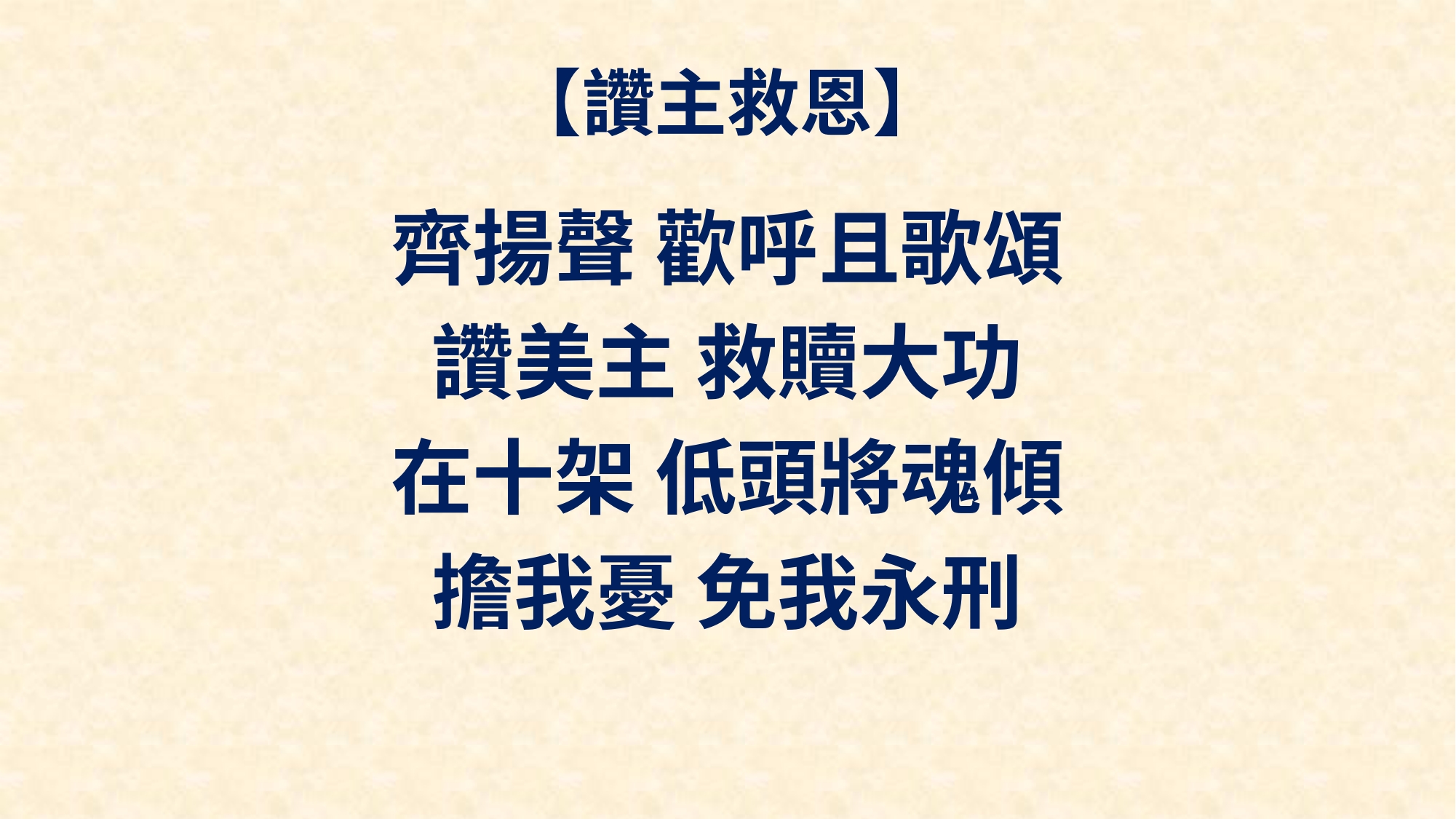

# 【讚主救恩】
齊揚聲 歡呼且歌頌
讚美主 救贖大功
在十架 低頭將魂傾
擔我憂 免我永刑